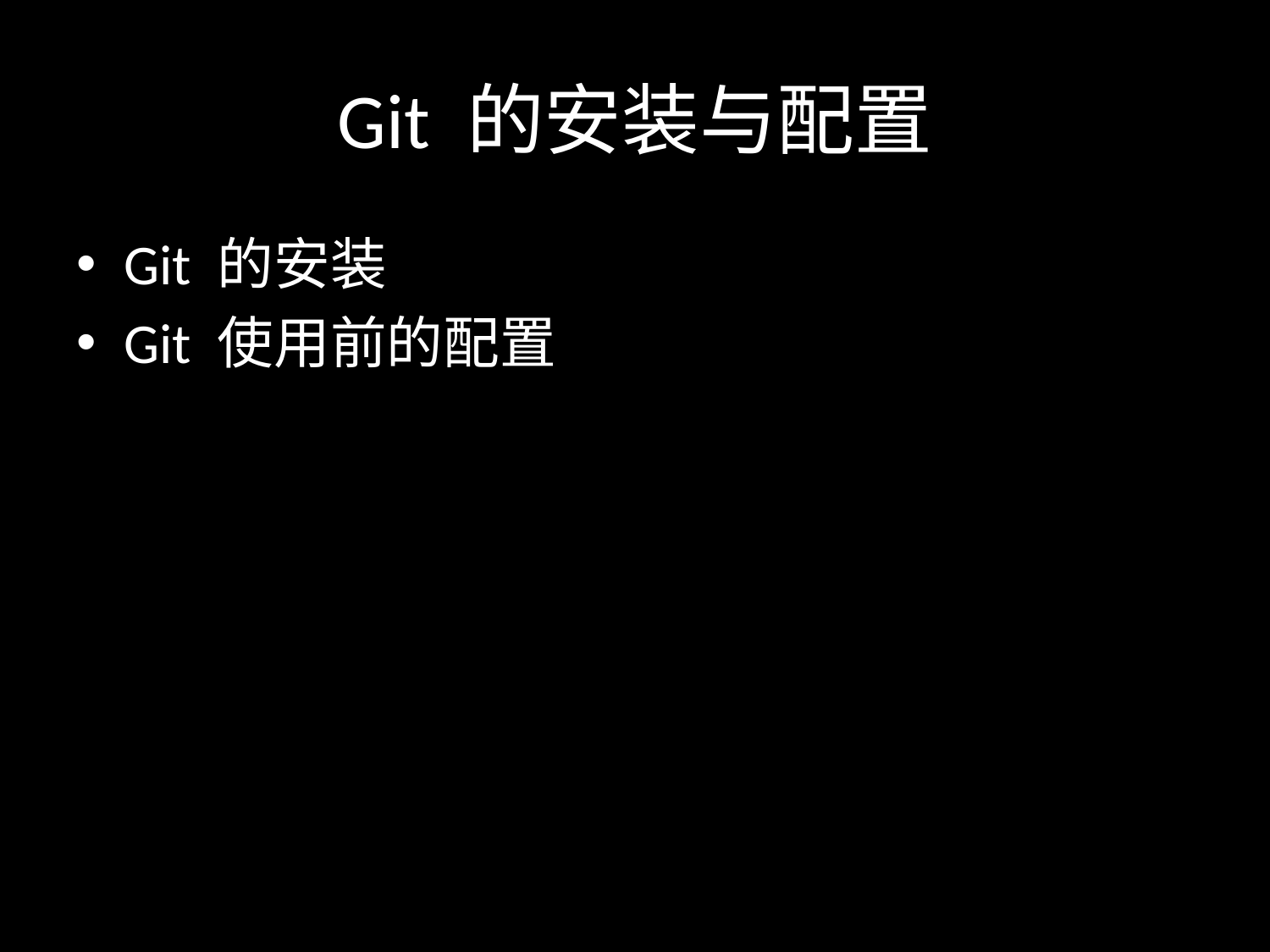

# Git 的安装与配置
Git 的安装
Git 使用前的配置